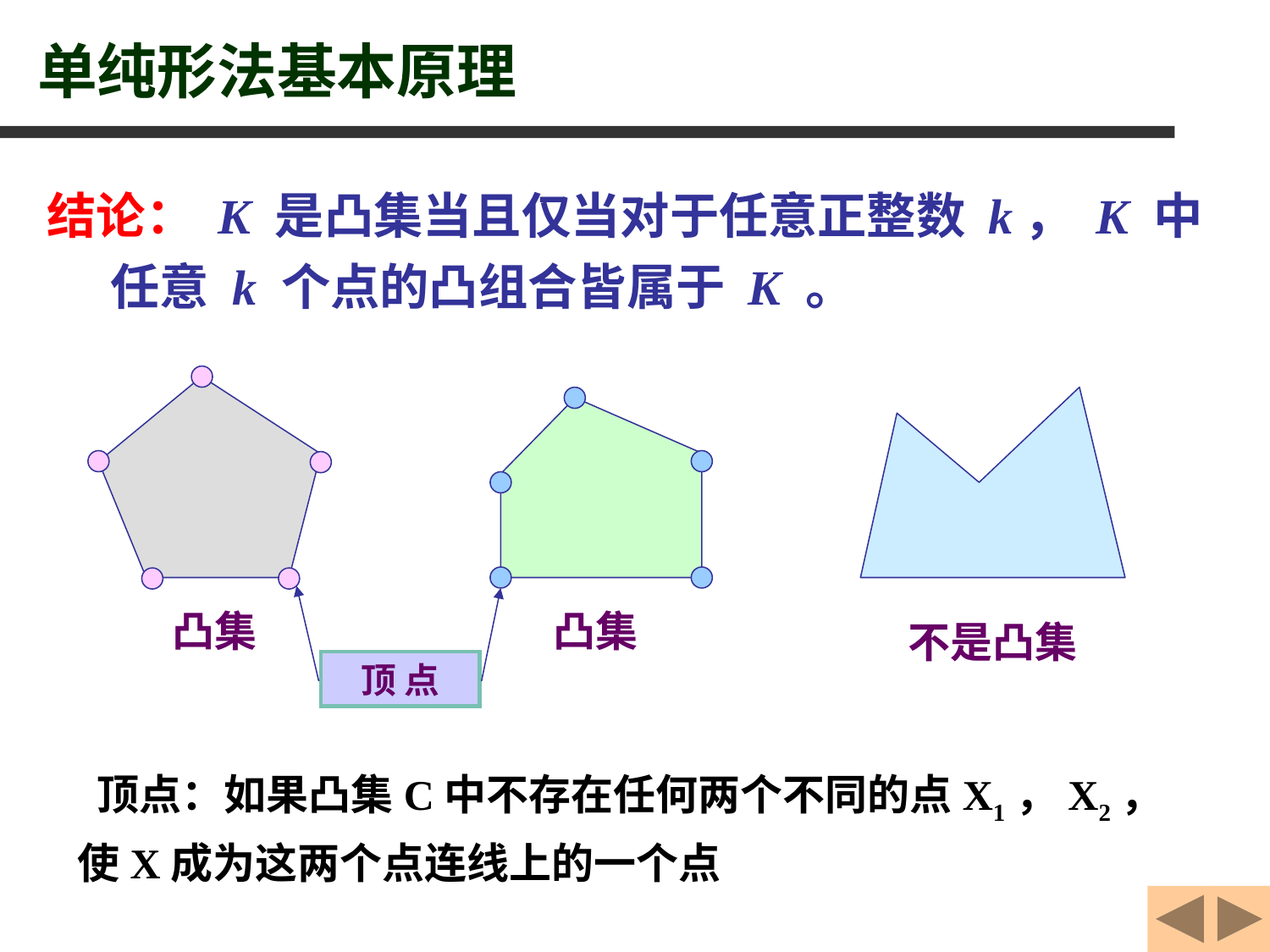

单纯形法基本原理
结论： K 是凸集当且仅当对于任意正整数 k ， K 中任意 k 个点的凸组合皆属于 K 。

顶 点
凸集
凸集
不是凸集
 顶点：如果凸集C中不存在任何两个不同的点X1，X2，使X成为这两个点连线上的一个点